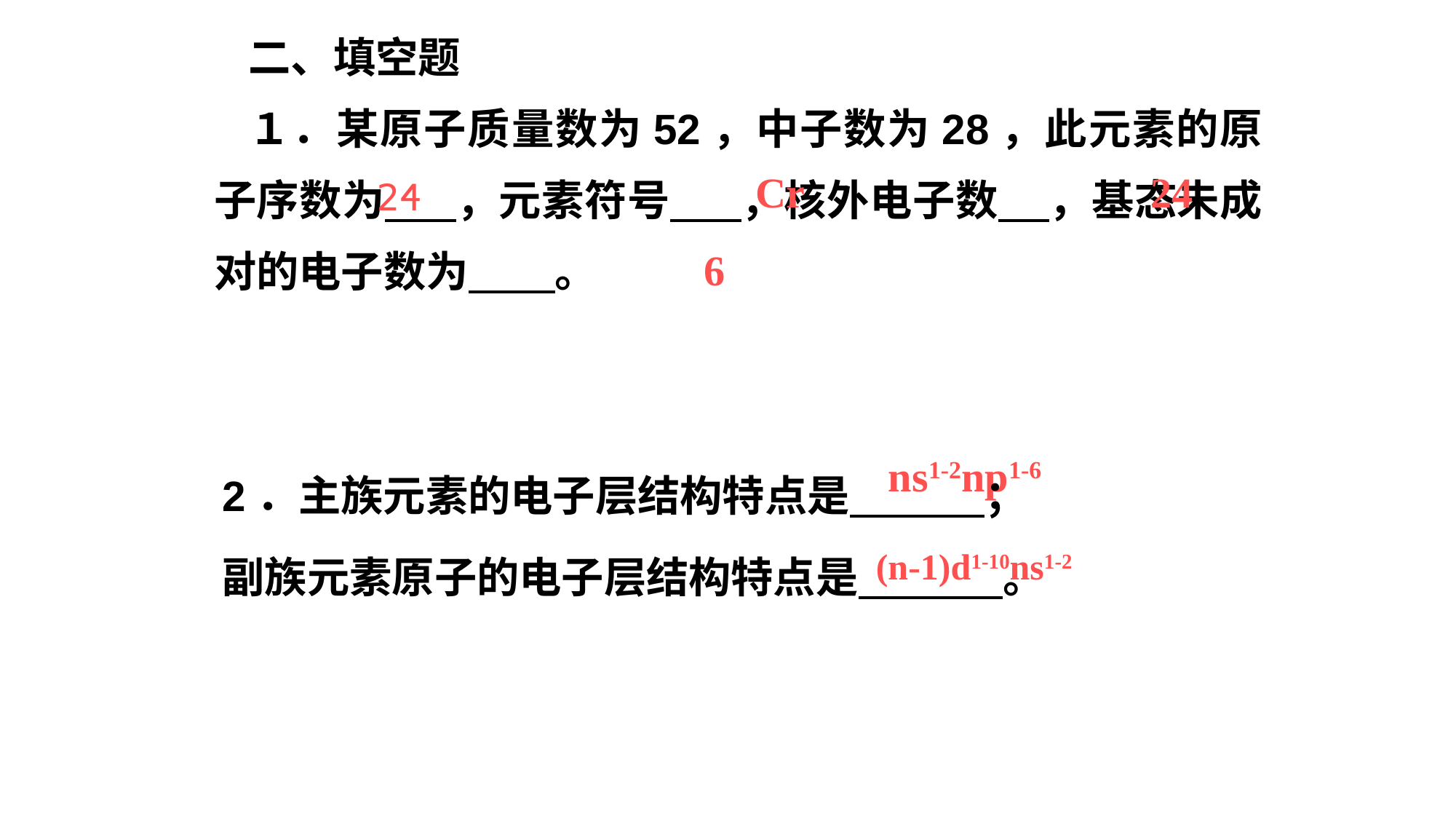

二、填空题
１．某原子质量数为52，中子数为28，此元素的原子序数为       ，元素符号       ，核外电子数     ，基态未成对的电子数为         。

Cr
24
24
6
2．主族元素的电子层结构特点是              ；
副族元素原子的电子层结构特点是               。
ns1-2np1-6
(n-1)d1-10ns1-2